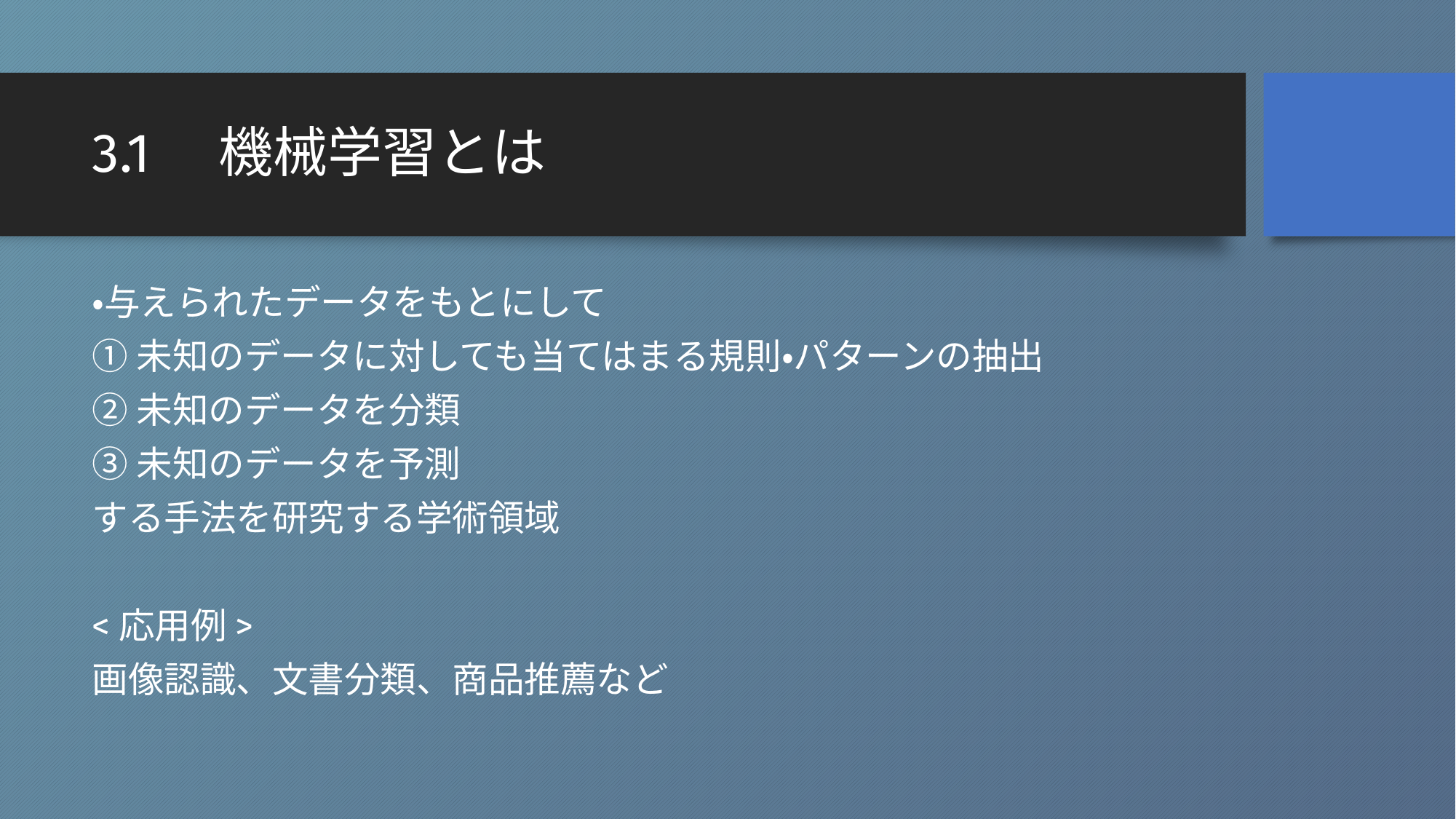

# 3.1　機械学習とは
・与えられたデータをもとにして
①未知のデータに対しても当てはまる規則・パターンの抽出
②未知のデータを分類
③未知のデータを予測
する手法を研究する学術領域

<応用例>
画像認識、文書分類、商品推薦など